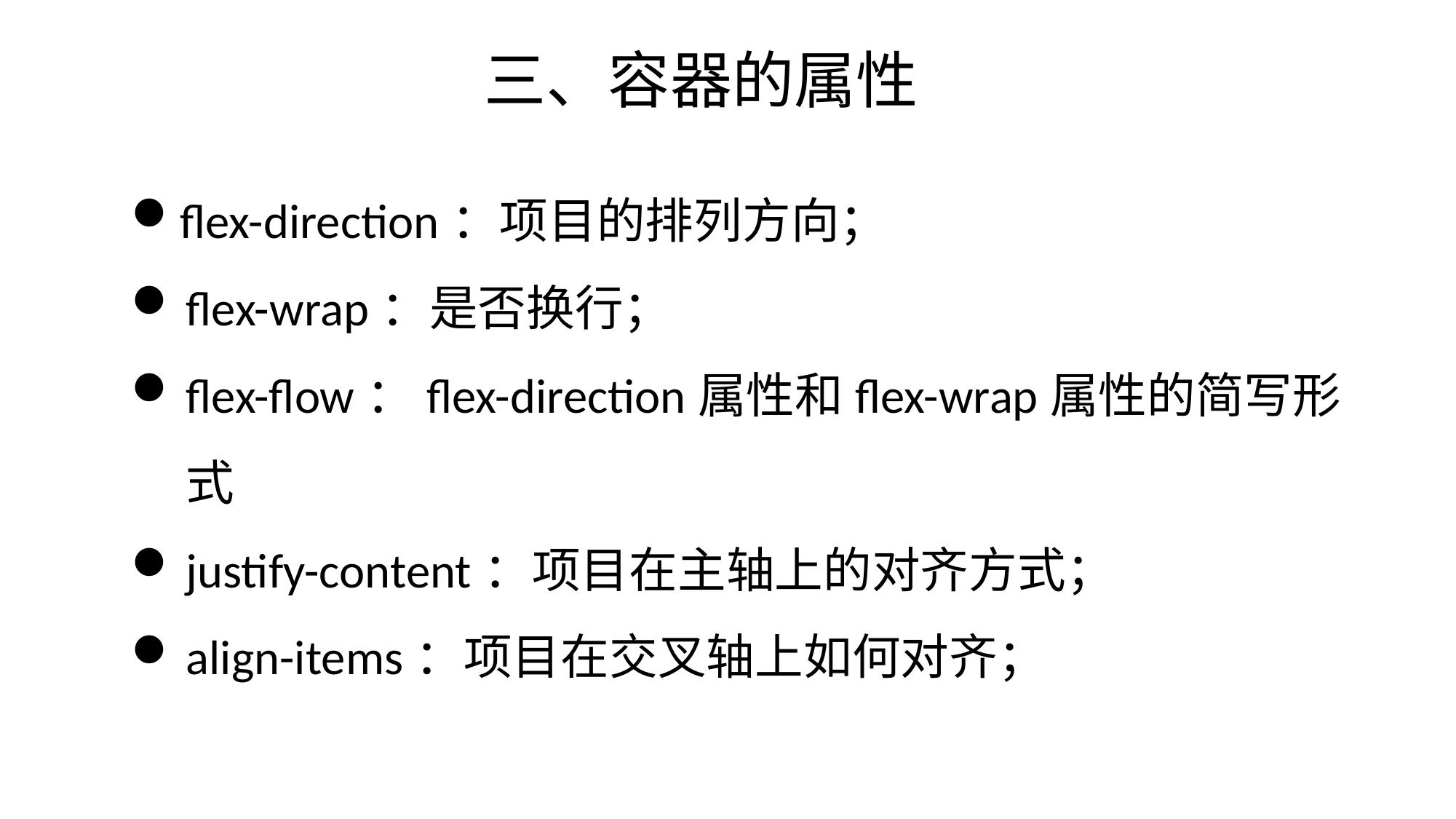

# 三、容器的属性

flex-direction：项目的排列方向；
flex-wrap：是否换行；
flex-flow：flex-direction属性和flex-wrap属性的简写形式
justify-content：项目在主轴上的对齐方式；
align-items：项目在交叉轴上如何对齐；